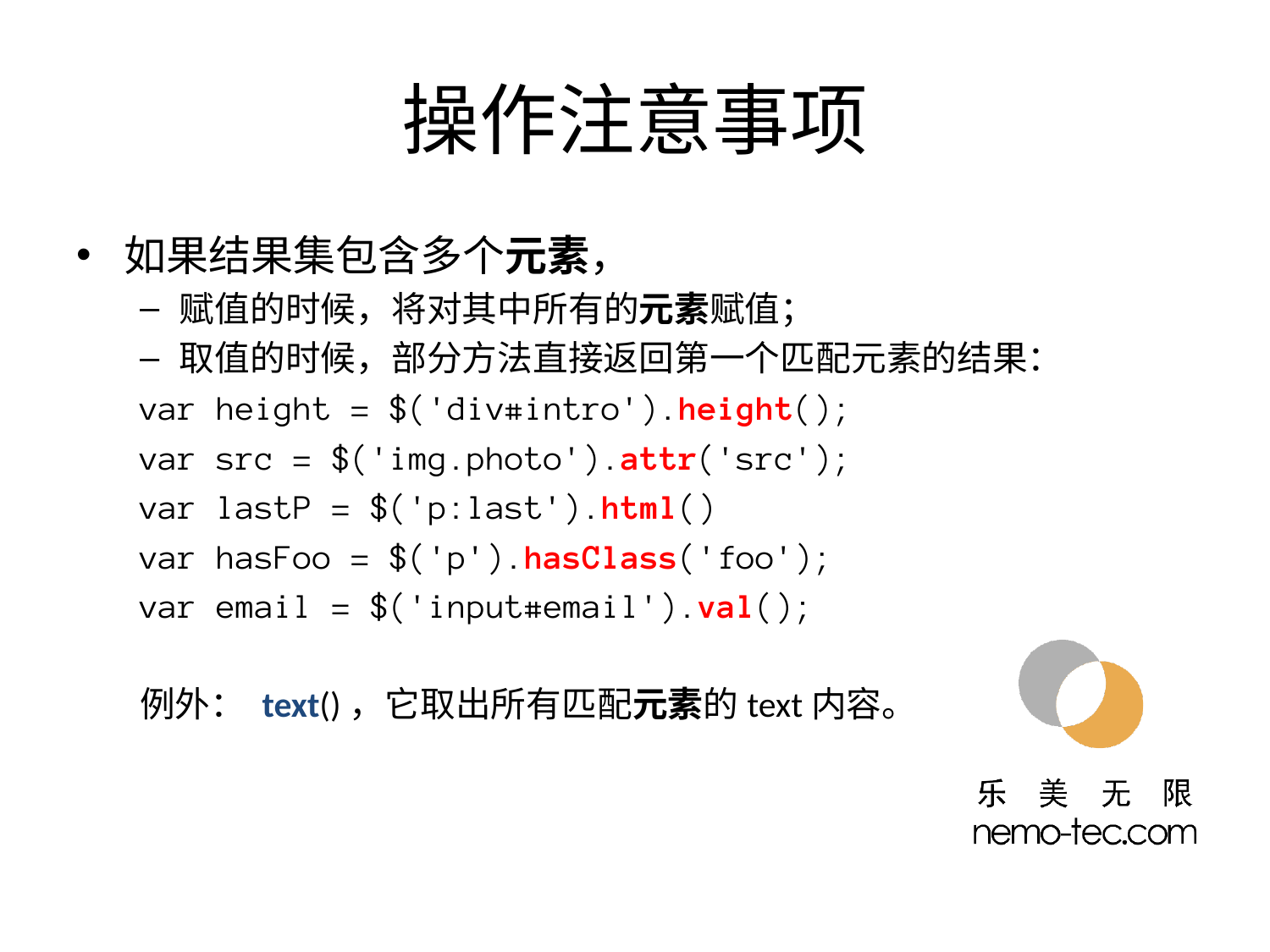

# 操作注意事项
如果结果集包含多个元素，
赋值的时候，将对其中所有的元素赋值；
取值的时候，部分方法直接返回第一个匹配元素的结果：
var height = $('div#intro').height();
var src = $('img.photo').attr('src');
var lastP = $('p:last').html()
var hasFoo = $('p').hasClass('foo');
var email = $('input#email').val();

例外： text()，它取出所有匹配元素的text内容。